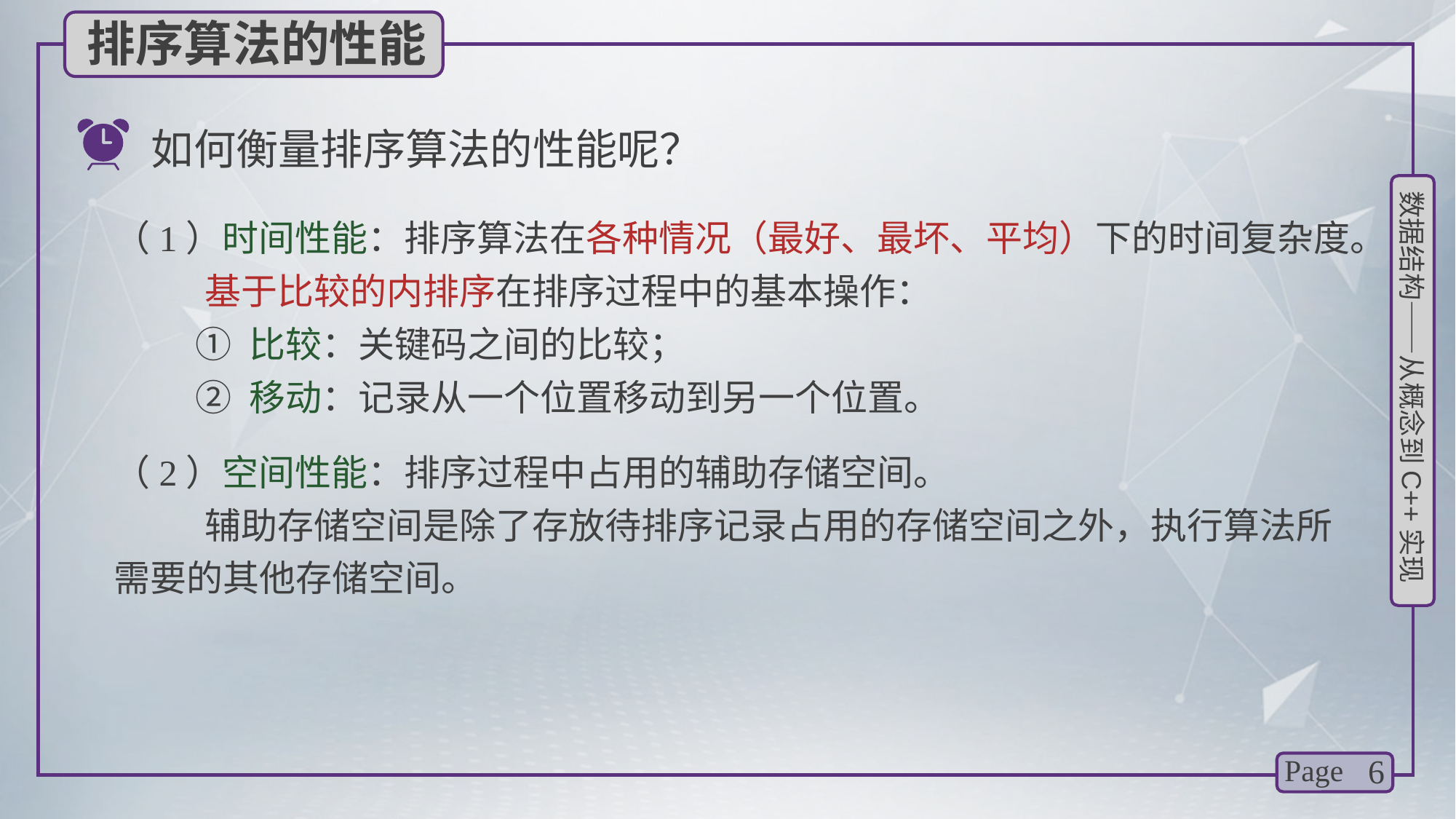

排序算法的性能

如何衡量排序算法的性能呢？

（1）时间性能：排序算法在各种情况（最好、最坏、平均）下的时间复杂度。
          基于比较的内排序在排序过程中的基本操作：
          ① 比较：关键码之间的比较；
          ② 移动：记录从一个位置移动到另一个位置。
（2）空间性能：排序过程中占用的辅助存储空间。
          辅助存储空间是除了存放待排序记录占用的存储空间之外，执行算法所需要的其他存储空间。